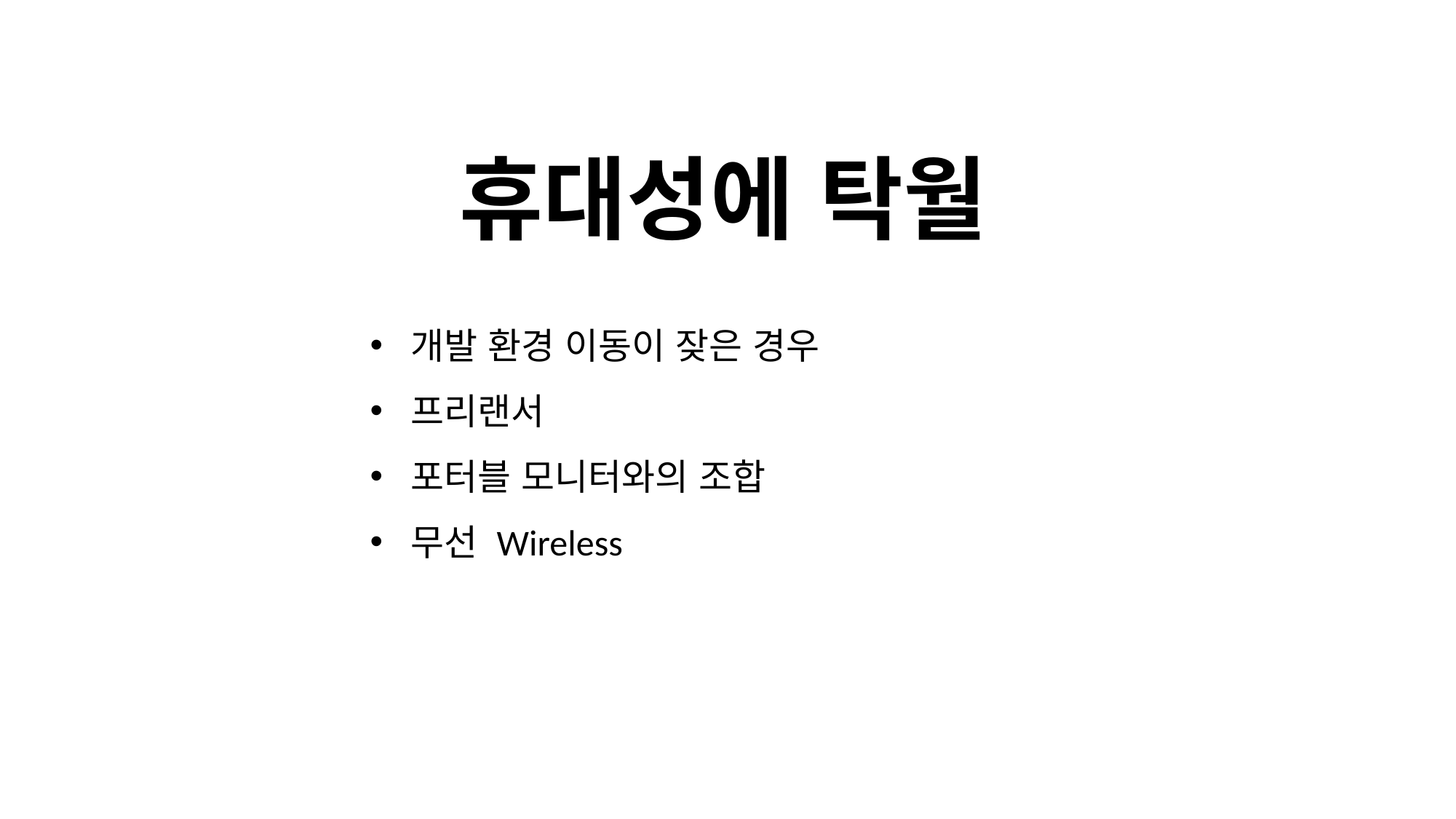

휴대성에 탁월
개발 환경 이동이 잦은 경우
프리랜서
포터블 모니터와의 조합
무선 Wireless